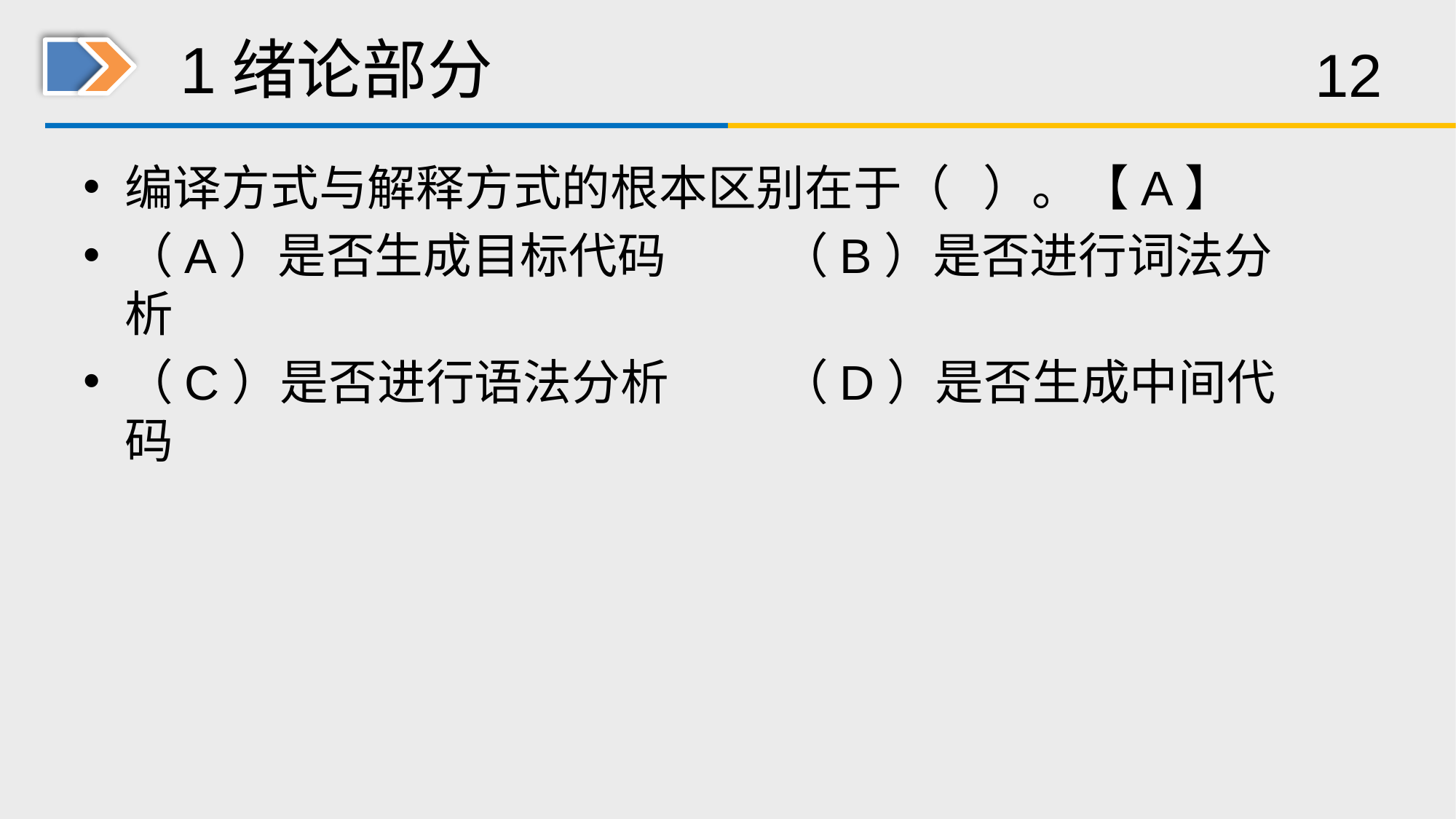

# 1绪论部分
12
编译方式与解释方式的根本区别在于（   ）。【A】
（A）是否生成目标代码		（B）是否进行词法分析
（C）是否进行语法分析		（D）是否生成中间代码